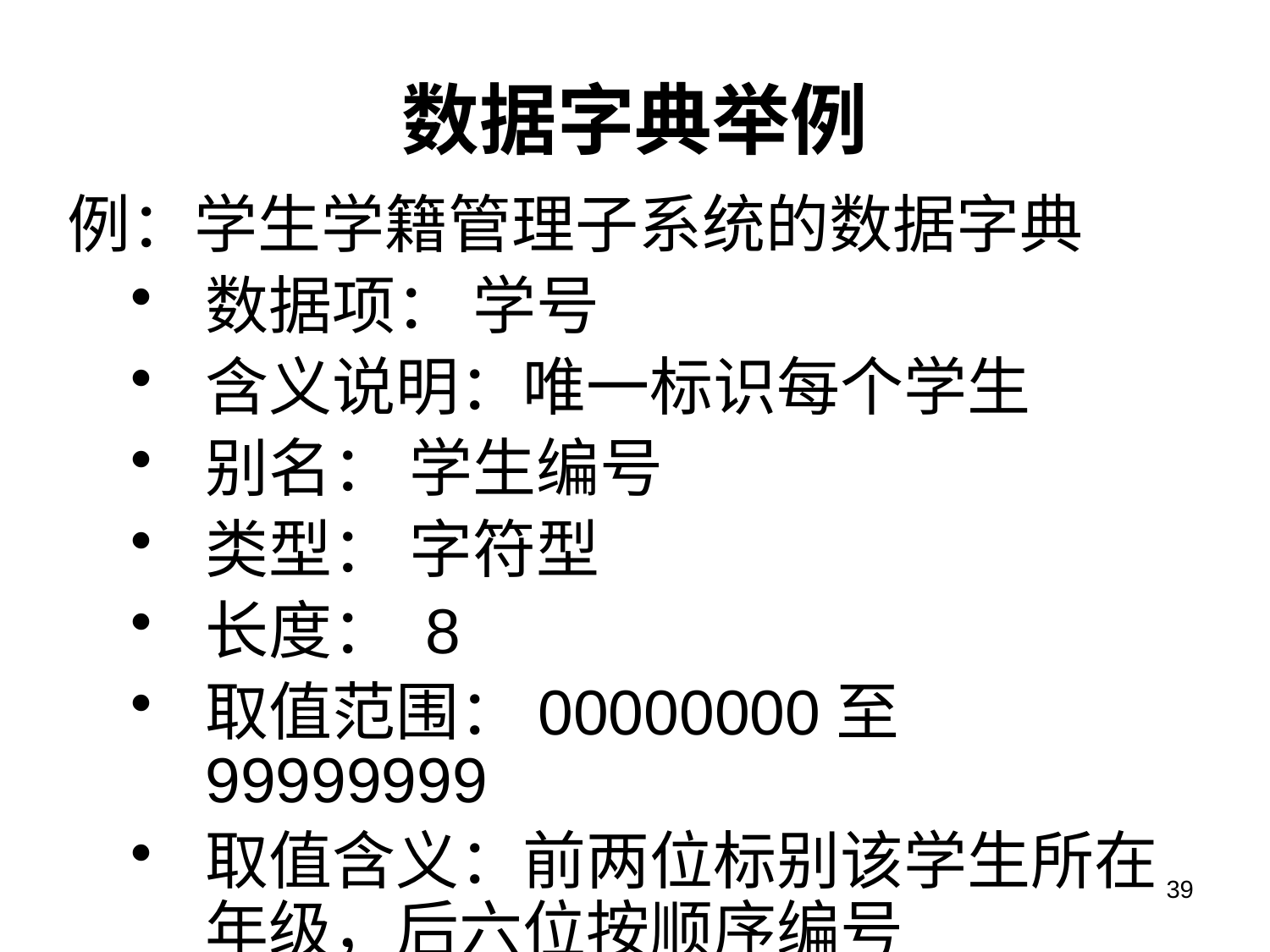

# 数据字典举例
例：学生学籍管理子系统的数据字典
数据项： 学号
含义说明：唯一标识每个学生
别名： 学生编号
类型： 字符型
长度： 8
取值范围：00000000至99999999
取值含义：前两位标别该学生所在年级，后六位按顺序编号
39